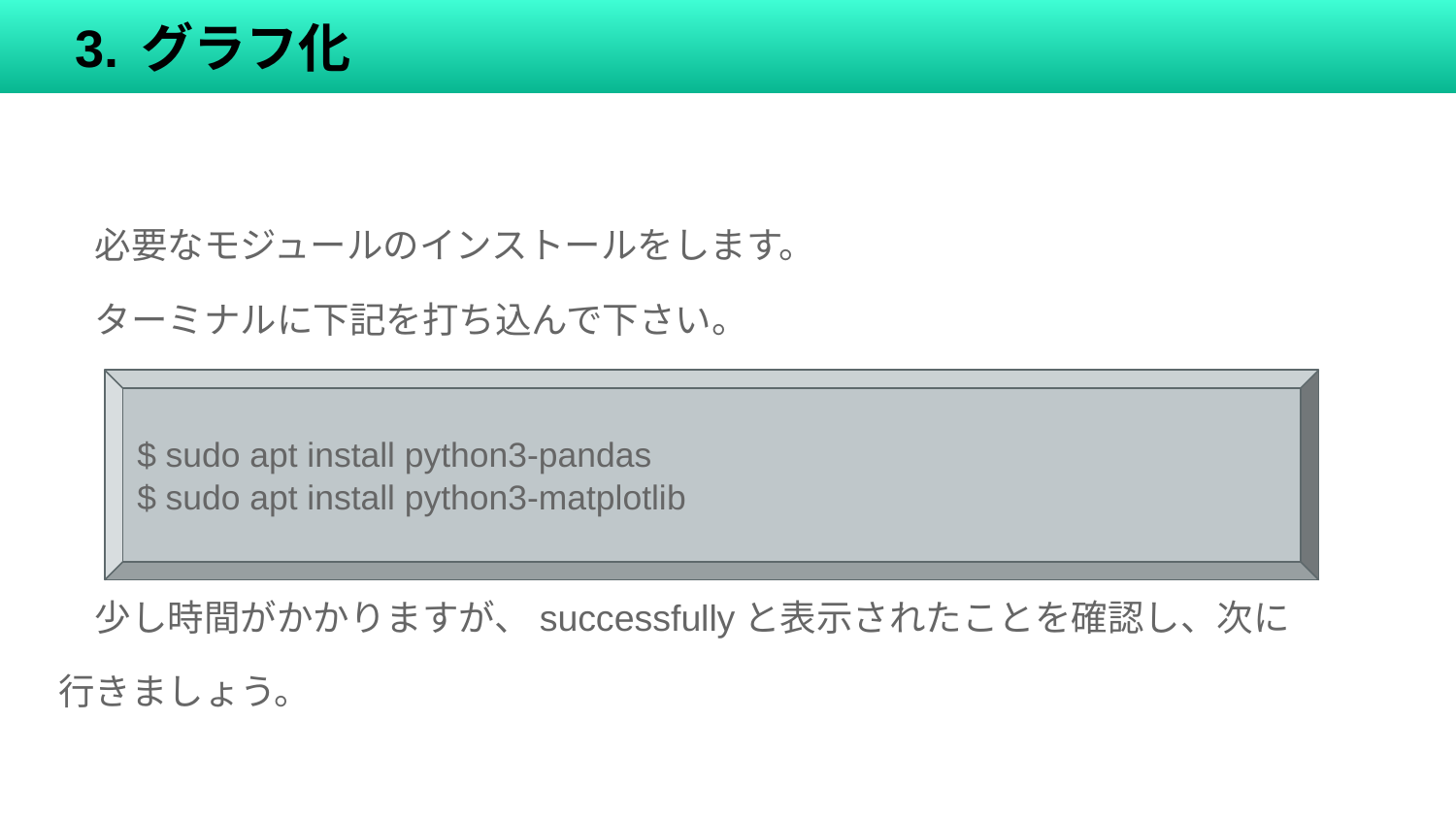

3. グラフ化

　必要なモジュールのインストールをします。
　ターミナルに下記を打ち込んで下さい。

　少し時間がかかりますが、successfullyと表示されたことを確認し、次に
行きましょう。
$ sudo apt install python3-pandas
$ sudo apt install python3-matplotlib